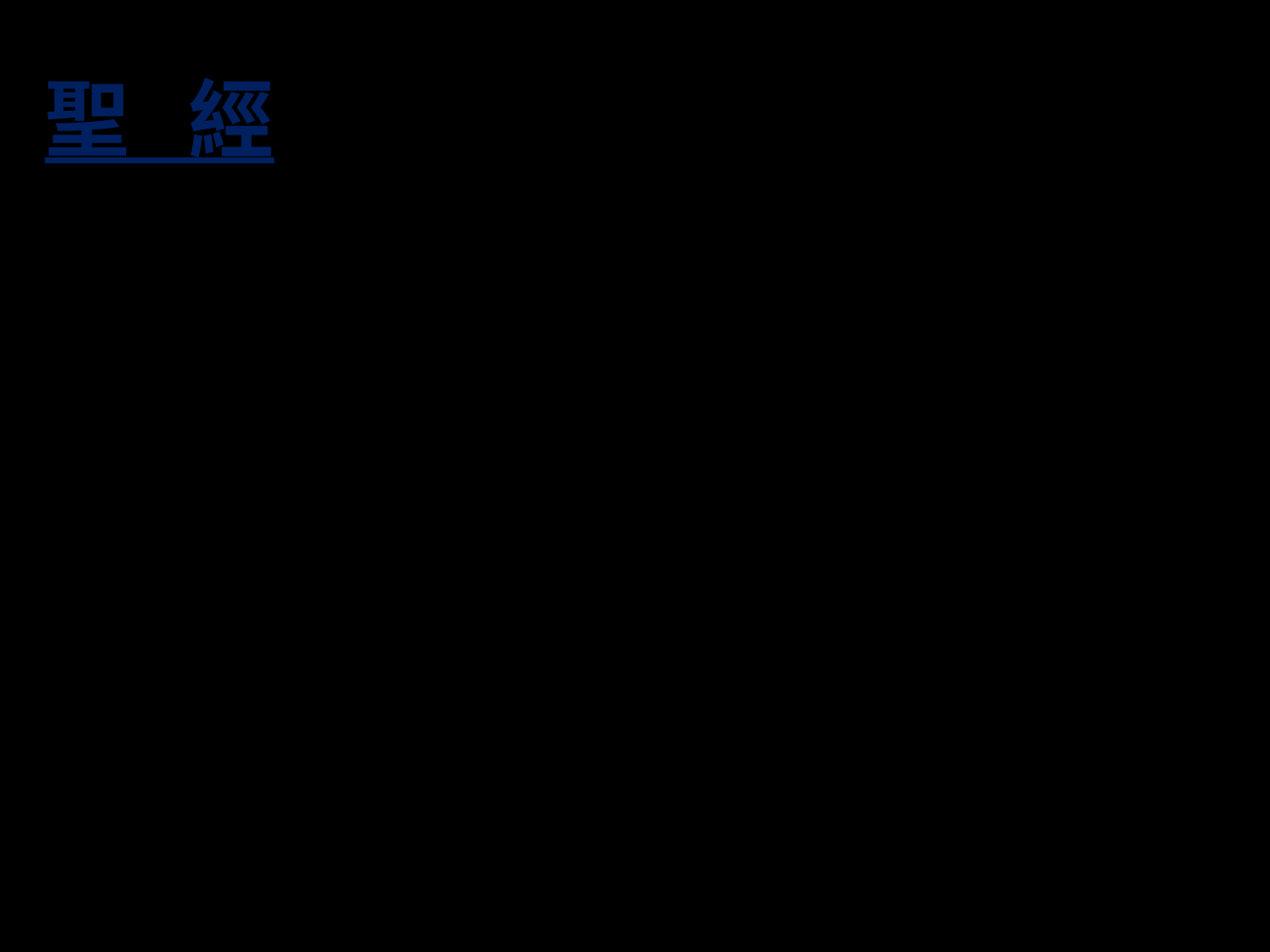

聖   經
5.住耶利哥的先知門徒就近以利沙，對他說：耶和華今日要接你的師傅離開你，你知道不知道？他說：我知道，你們不要作聲。
6.以利亞對以利沙說：耶和華差遣我往約但河去，你可以在這裡等候。以利沙說：我指著永生的耶和華，又敢在你面前起誓，我必不離開你。於是二人一同前往。
 < 列王紀下 2: 1 – 14 >